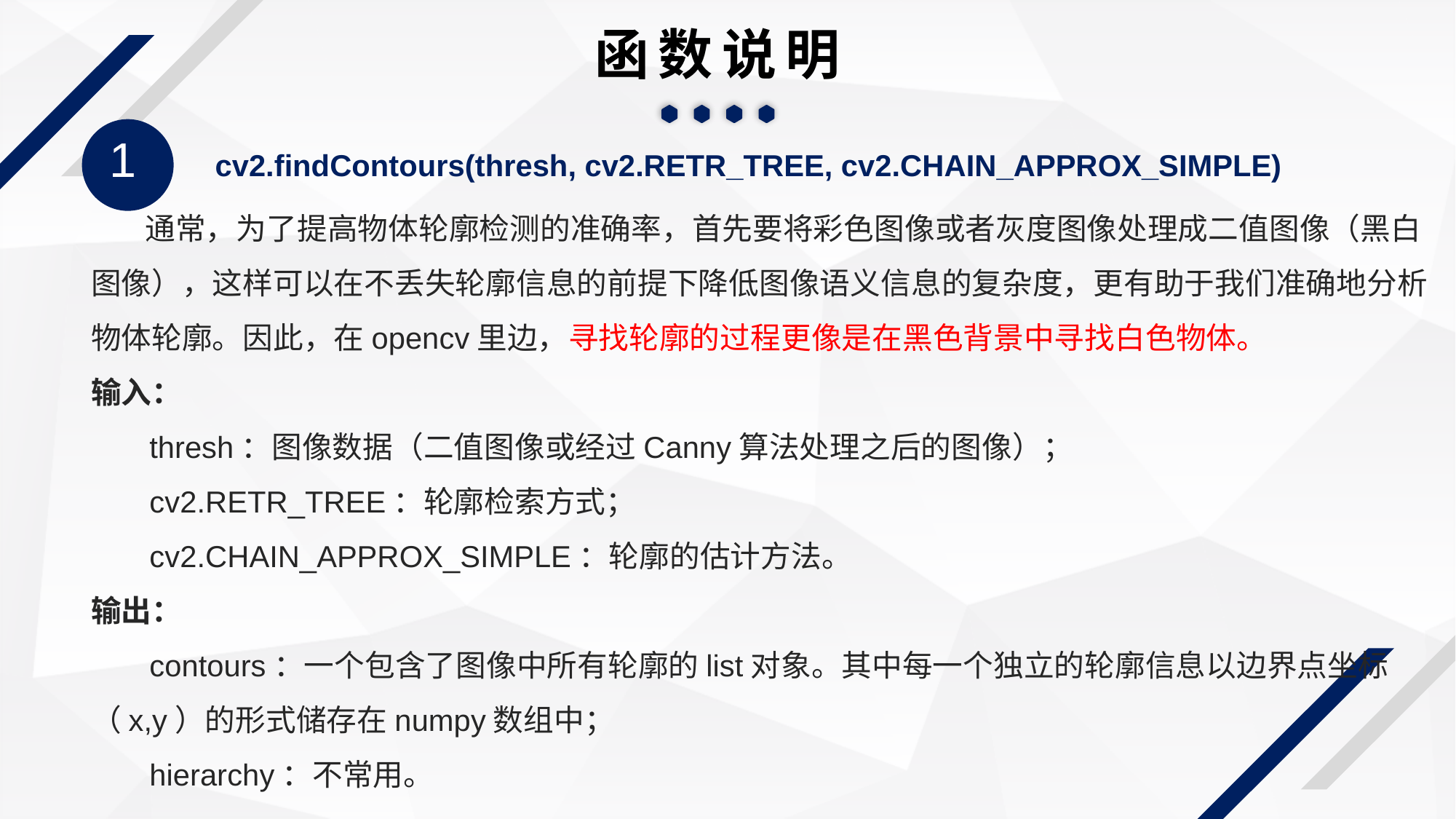

函数说明

1
cv2.findContours(thresh, cv2.RETR_TREE, cv2.CHAIN_APPROX_SIMPLE)
       通常，为了提高物体轮廓检测的准确率，首先要将彩色图像或者灰度图像处理成二值图像（黑白图像），这样可以在不丢失轮廓信息的前提下降低图像语义信息的复杂度，更有助于我们准确地分析物体轮廓。因此，在opencv里边，寻找轮廓的过程更像是在黑色背景中寻找白色物体。
输入：
       thresh：图像数据（二值图像或经过Canny算法处理之后的图像）；
       cv2.RETR_TREE：轮廓检索方式；
       cv2.CHAIN_APPROX_SIMPLE：轮廓的估计方法。
输出：
       contours：一个包含了图像中所有轮廓的list对象。其中每一个独立的轮廓信息以边界点坐标（x,y）的形式储存在numpy数组中；
       hierarchy：不常用。